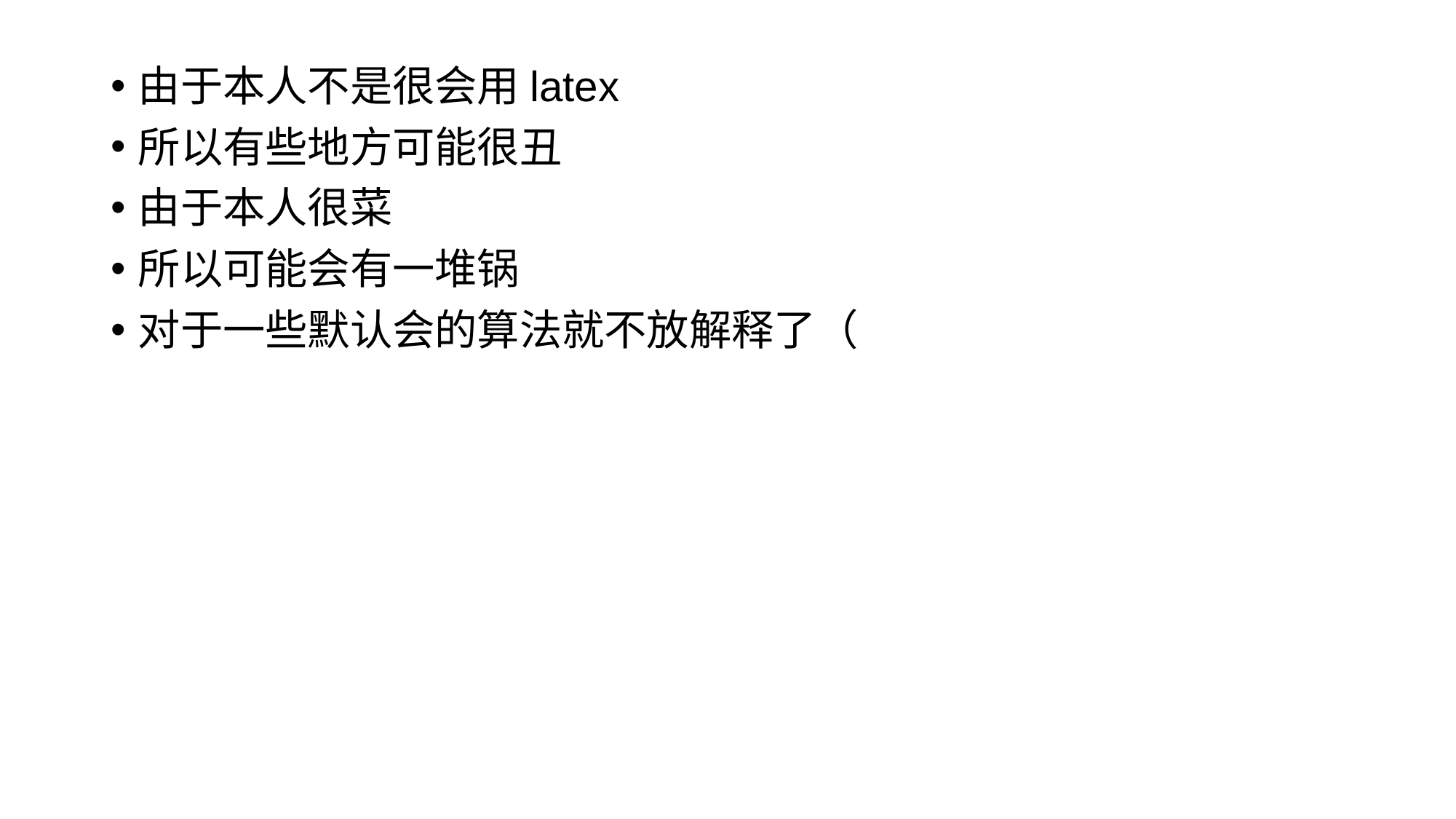

由于本人不是很会用latex
所以有些地方可能很丑
由于本人很菜
所以可能会有一堆锅
对于一些默认会的算法就不放解释了（